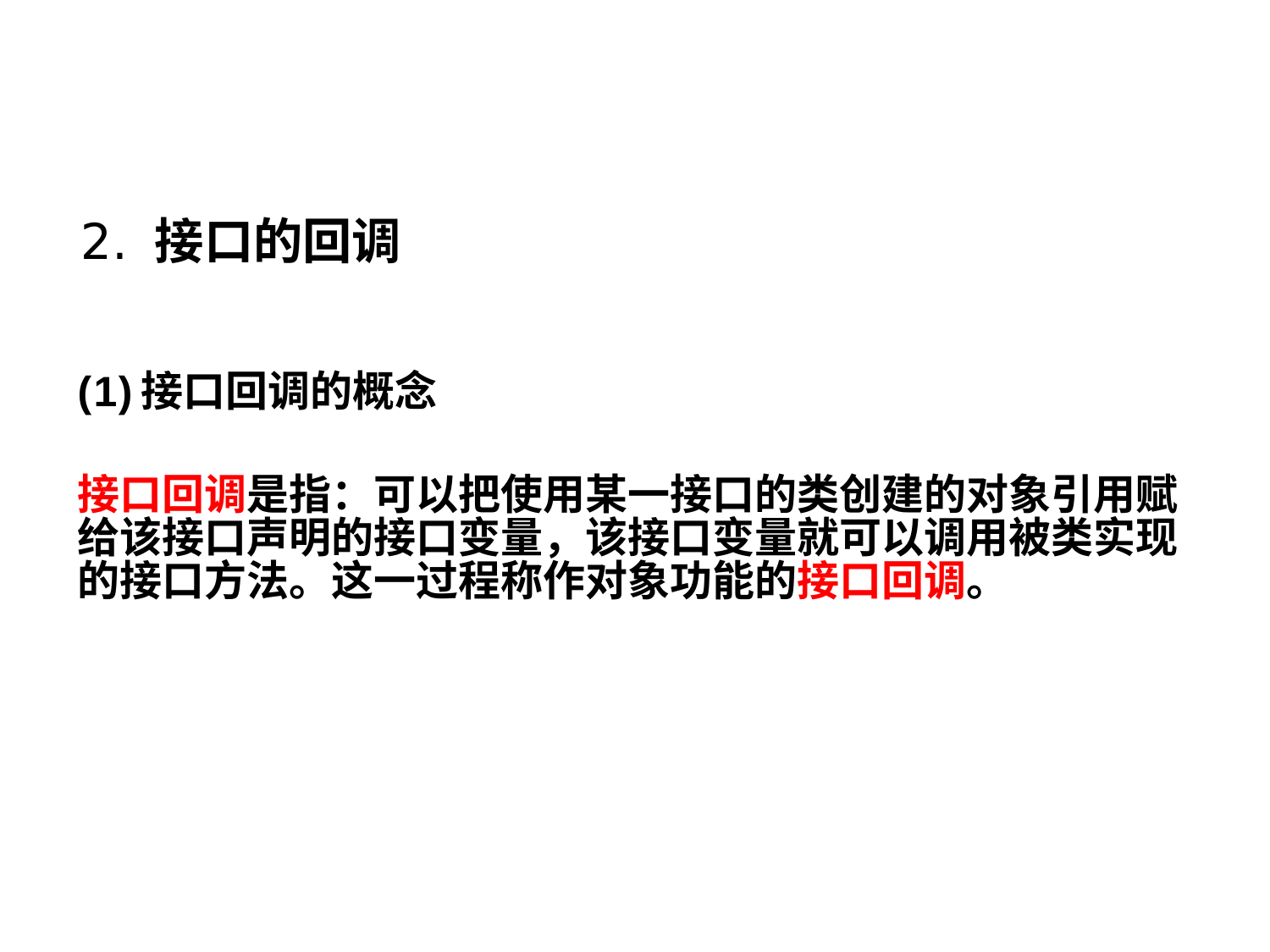

2. 接口的回调
接口回调的概念

接口回调是指：可以把使用某一接口的类创建的对象引用赋给该接口声明的接口变量，该接口变量就可以调用被类实现的接口方法。这一过程称作对象功能的接口回调。